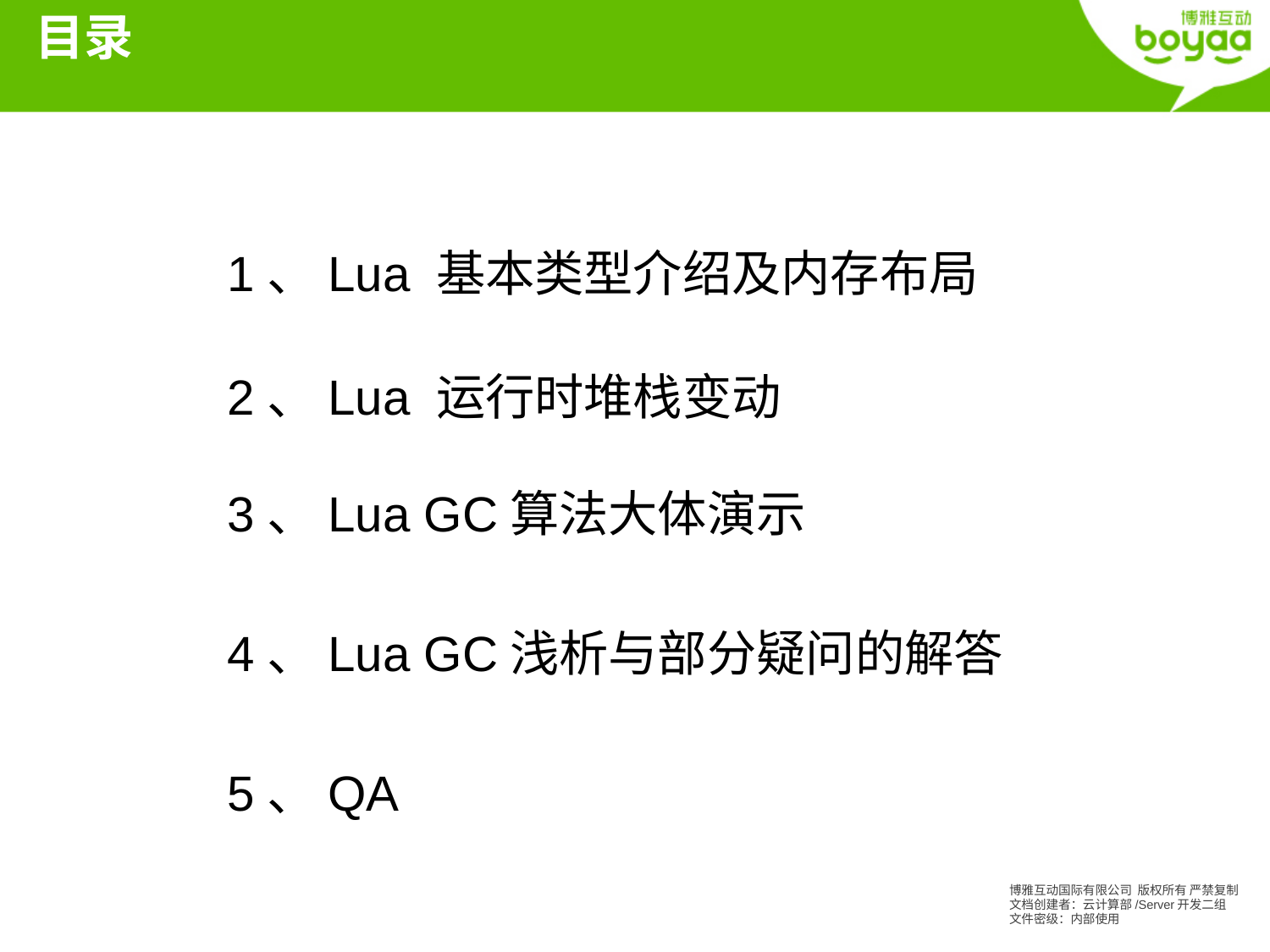

目录
1、Lua 基本类型介绍及内存布局
2、Lua 运行时堆栈变动
3、Lua GC算法大体演示
4、Lua GC浅析与部分疑问的解答
5、QA